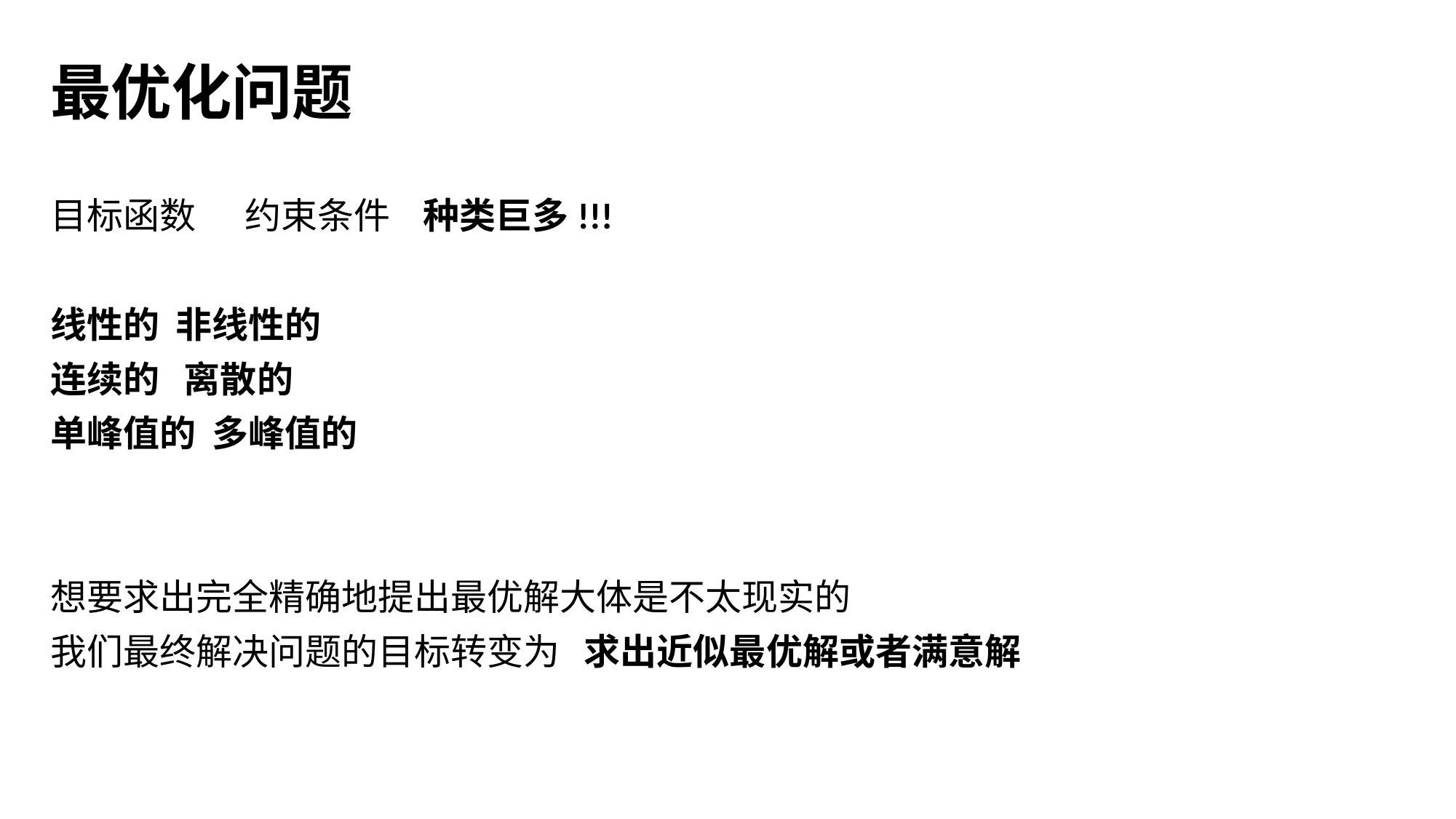

最优化问题

目标函数      约束条件    种类巨多!!!

线性的  非线性的
连续的   离散的
单峰值的  多峰值的

想要求出完全精确地提出最优解大体是不太现实的
我们最终解决问题的目标转变为   求出近似最优解或者满意解